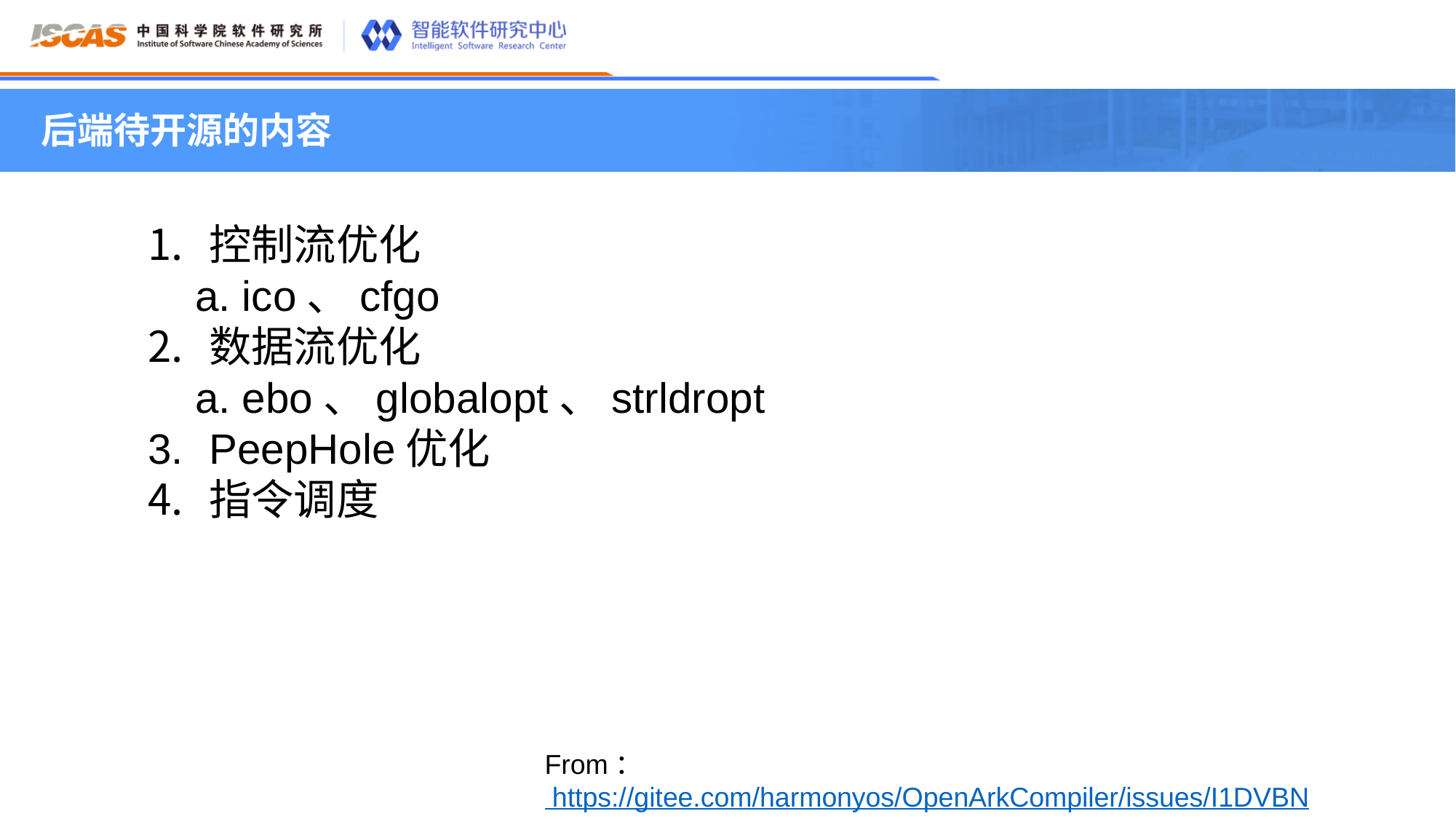

后端待开源的内容
控制流优化
    a. ico、cfgo
数据流优化
    a. ebo、globalopt、strldropt
PeepHole优化
指令调度
From： https://gitee.com/harmonyos/OpenArkCompiler/issues/I1DVBN